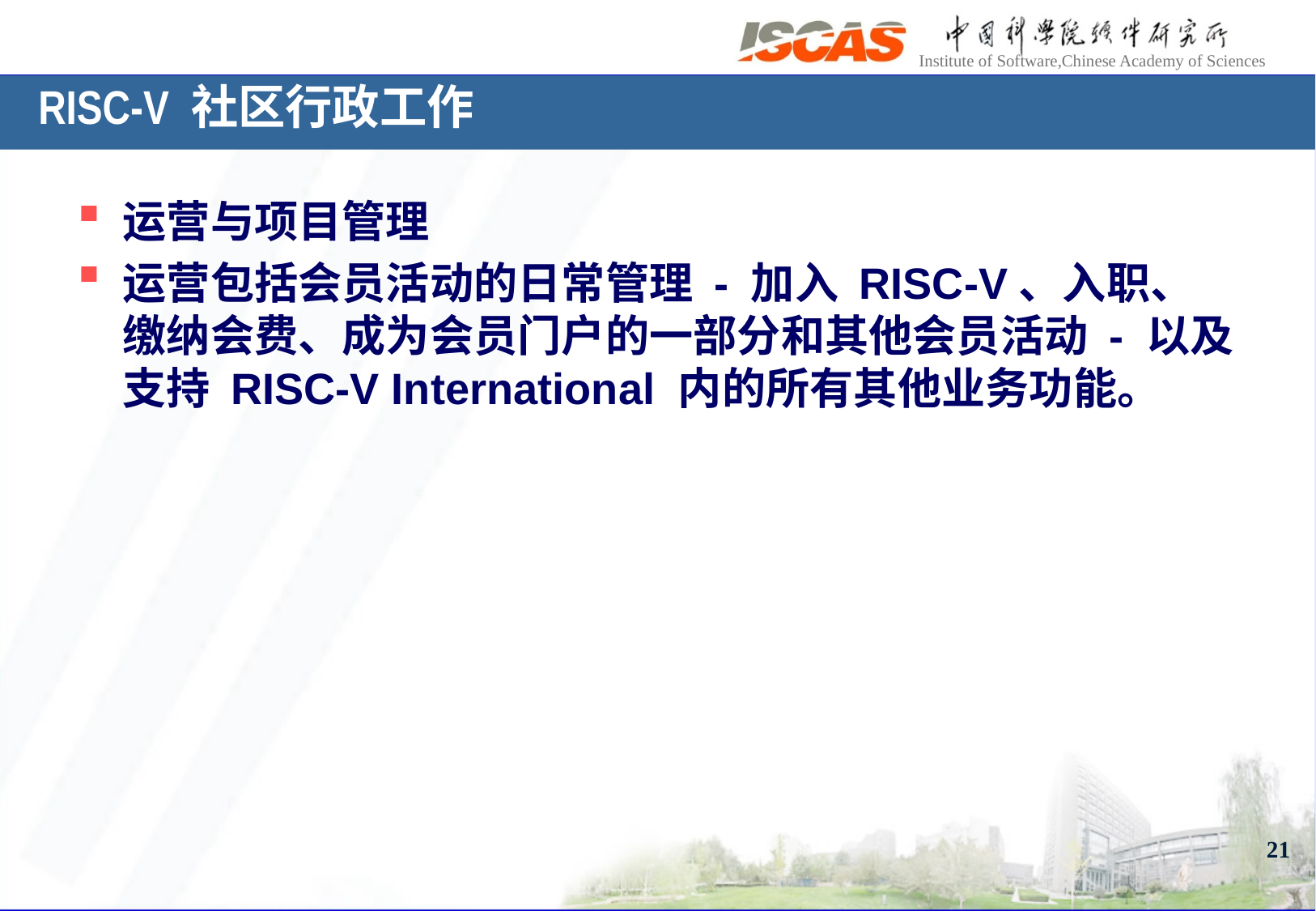

# RISC-V 社区行政工作
运营与项目管理
运营包括会员活动的日常管理 - 加入 RISC-V、入职、缴纳会费、成为会员门户的一部分和其他会员活动 - 以及支持 RISC-V International 内的所有其他业务功能。
21